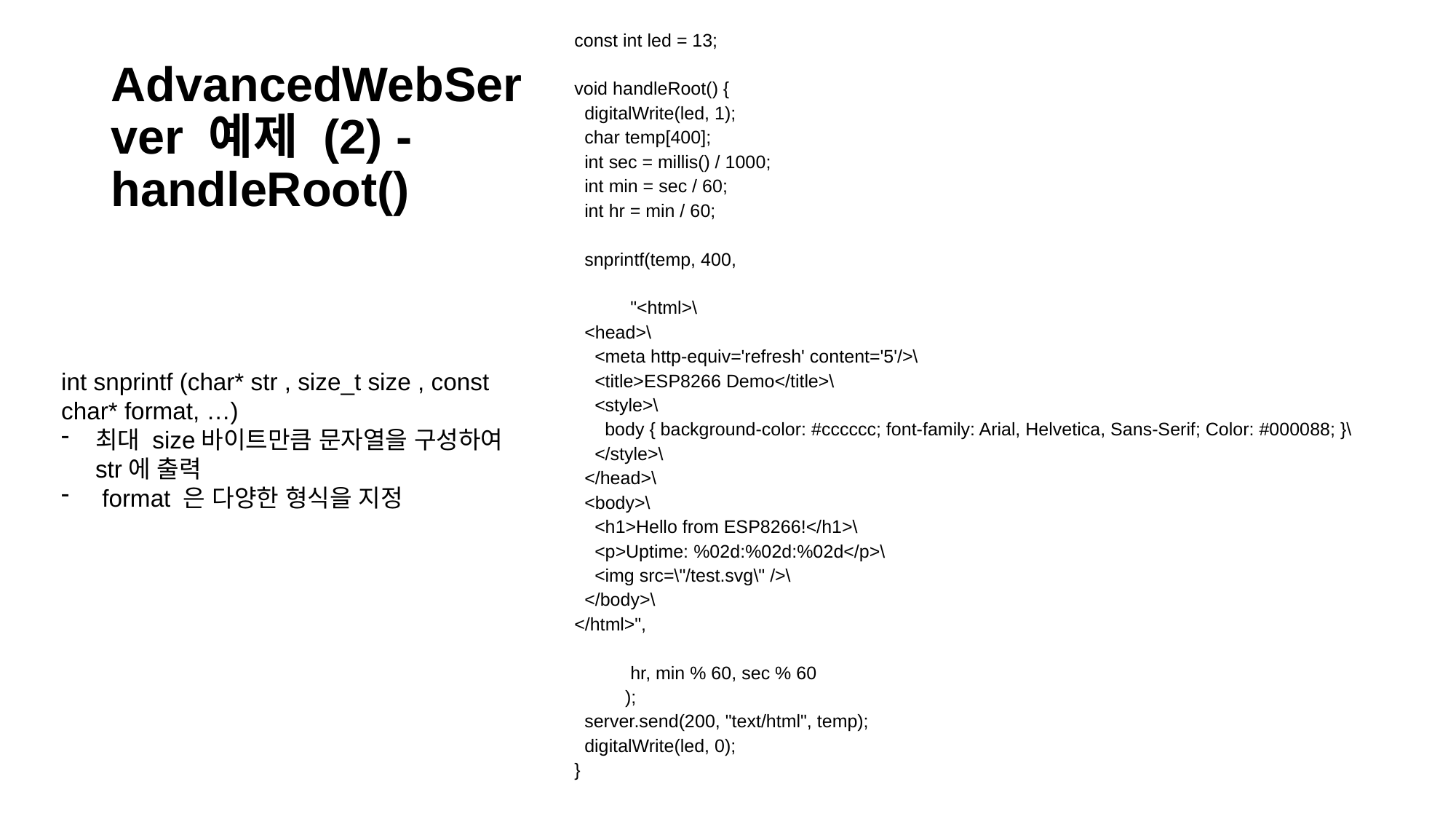

const int led = 13;

void handleRoot() {
  digitalWrite(led, 1);
  char temp[400];
  int sec = millis() / 1000;
  int min = sec / 60;
  int hr = min / 60;

  snprintf(temp, 400,

           "<html>\
  <head>\
    <meta http-equiv='refresh' content='5'/>\
    <title>ESP8266 Demo</title>\
    <style>\
      body { background-color: #cccccc; font-family: Arial, Helvetica, Sans-Serif; Color: #000088; }\
    </style>\
  </head>\
  <body>\
    <h1>Hello from ESP8266!</h1>\
    <p>Uptime: %02d:%02d:%02d</p>\
    <img src=\"/test.svg\" />\
  </body>\
</html>",

           hr, min % 60, sec % 60
          );
  server.send(200, "text/html", temp);
  digitalWrite(led, 0);
}
# AdvancedWebServer 예제 (2) - handleRoot()
int snprintf (char* str , size_t size , const char* format, …)
최대 size바이트만큼 문자열을 구성하여 str에 출력
 format 은 다양한 형식을 지정